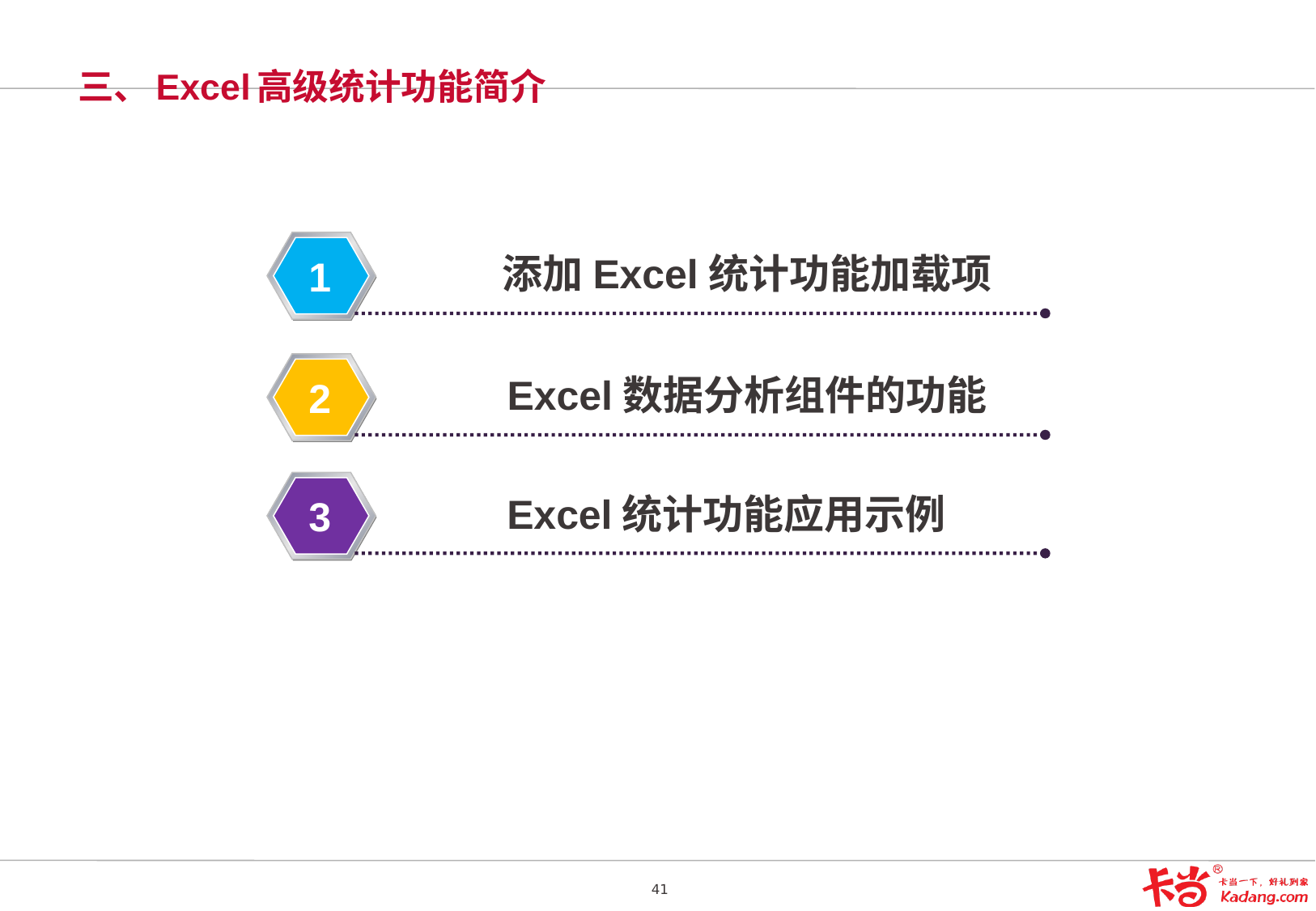

# 三、Excel高级统计功能简介

添加Excel统计功能加载项
1

Excel数据分析组件的功能
2

Excel统计功能应用示例
3